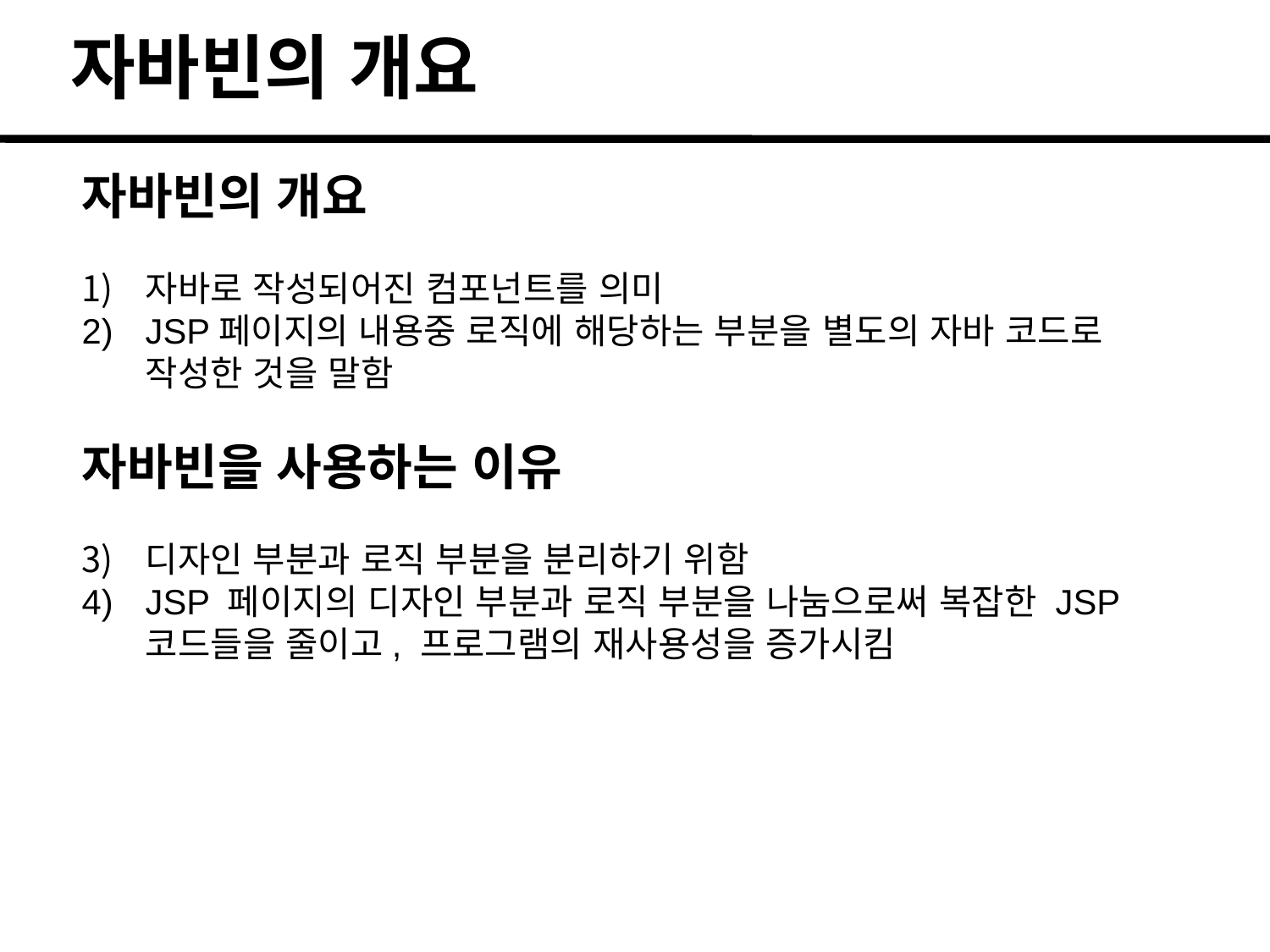

자바빈의 개요
자바빈의 개요

자바로 작성되어진 컴포넌트를 의미
JSP페이지의 내용중 로직에 해당하는 부분을 별도의 자바 코드로 작성한 것을 말함

자바빈을 사용하는 이유

디자인 부분과 로직 부분을 분리하기 위함
JSP 페이지의 디자인 부분과 로직 부분을 나눔으로써 복잡한 JSP 코드들을 줄이고, 프로그램의 재사용성을 증가시킴